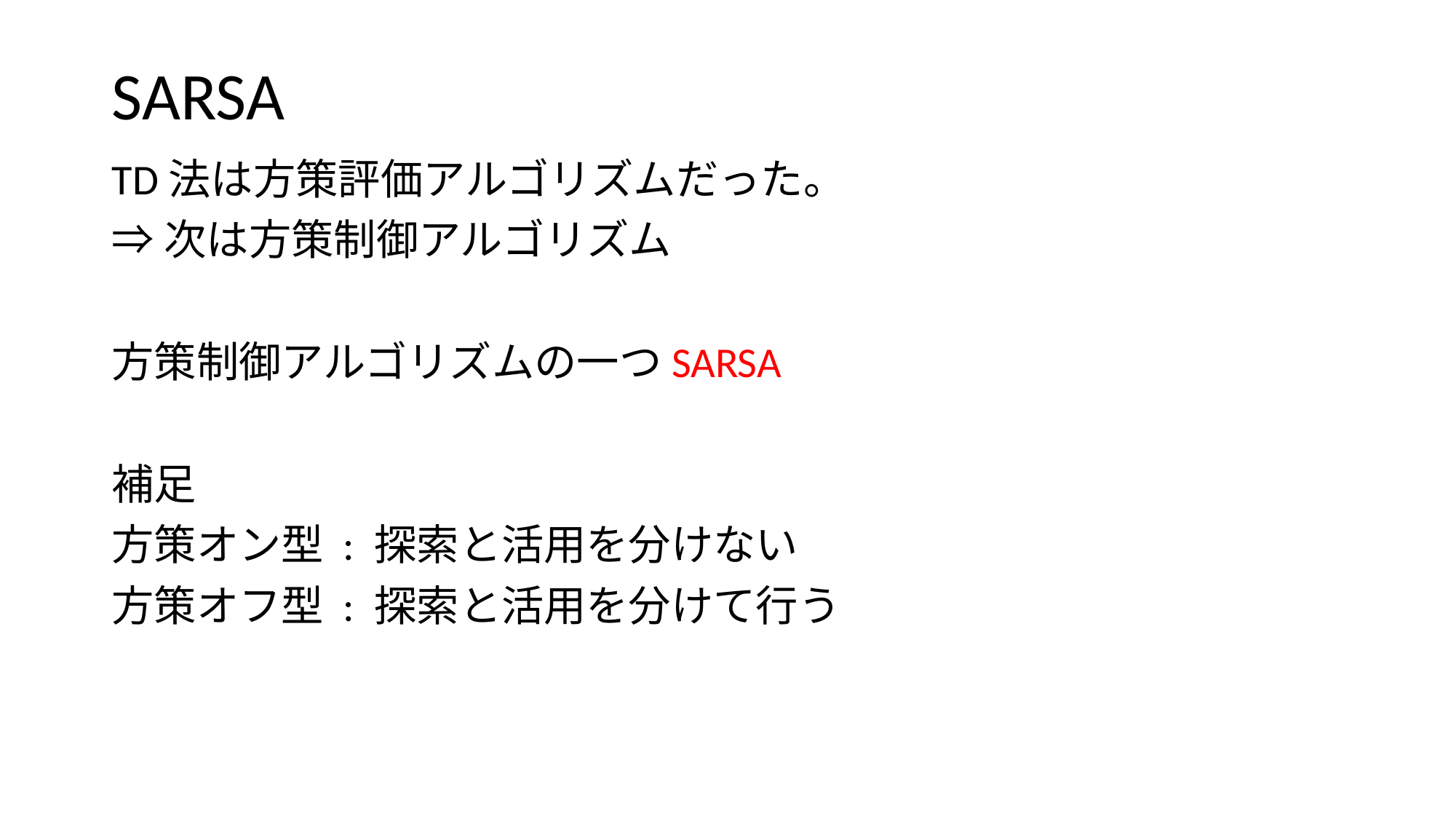

# SARSA
TD法は方策評価アルゴリズムだった。
⇒次は方策制御アルゴリズム

方策制御アルゴリズムの一つSARSA

補足
方策オン型 : 探索と活用を分けない
方策オフ型 : 探索と活用を分けて行う